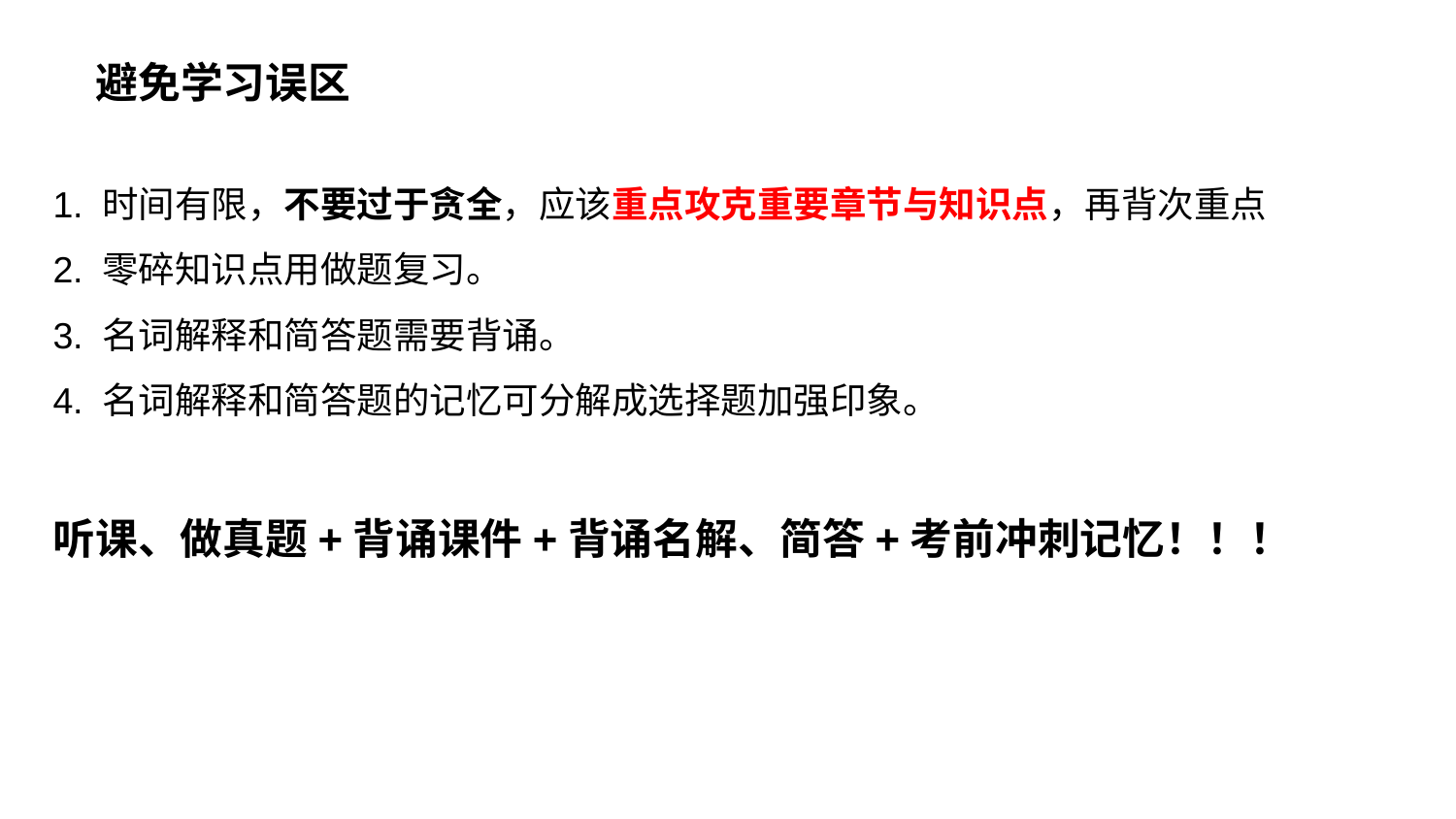

避免学习误区
1. 时间有限，不要过于贪全，应该重点攻克重要章节与知识点，再背次重点
2. 零碎知识点用做题复习。
3. 名词解释和简答题需要背诵。
4. 名词解释和简答题的记忆可分解成选择题加强印象。

听课、做真题+背诵课件+背诵名解、简答+考前冲刺记忆！！！